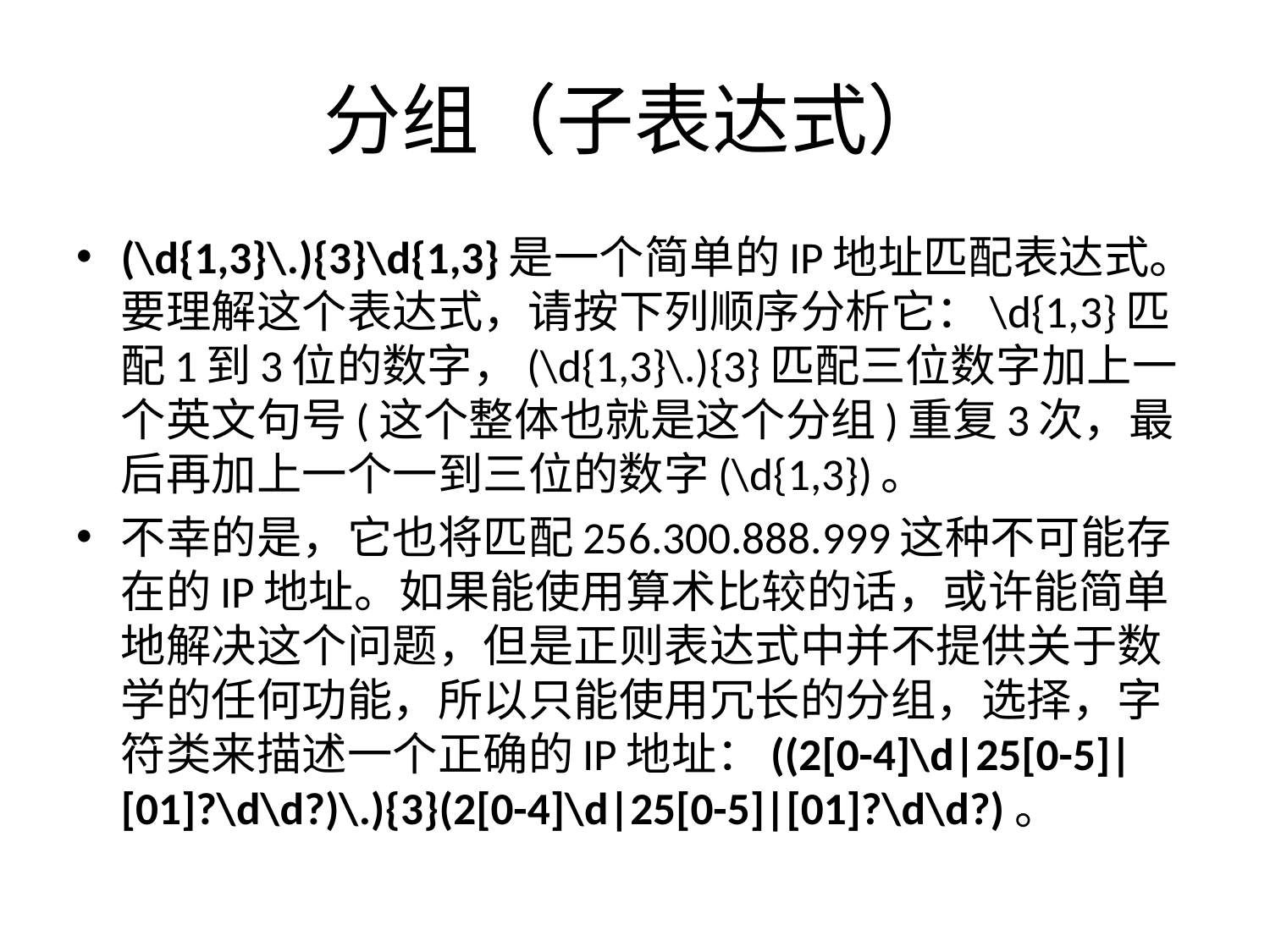

# 分组（子表达式）
(\d{1,3}\.){3}\d{1,3}是一个简单的IP地址匹配表达式。要理解这个表达式，请按下列顺序分析它：\d{1,3}匹配1到3位的数字，(\d{1,3}\.){3}匹配三位数字加上一个英文句号(这个整体也就是这个分组)重复3次，最后再加上一个一到三位的数字(\d{1,3})。
不幸的是，它也将匹配256.300.888.999这种不可能存在的IP地址。如果能使用算术比较的话，或许能简单地解决这个问题，但是正则表达式中并不提供关于数学的任何功能，所以只能使用冗长的分组，选择，字符类来描述一个正确的IP地址：((2[0-4]\d|25[0-5]|[01]?\d\d?)\.){3}(2[0-4]\d|25[0-5]|[01]?\d\d?)。